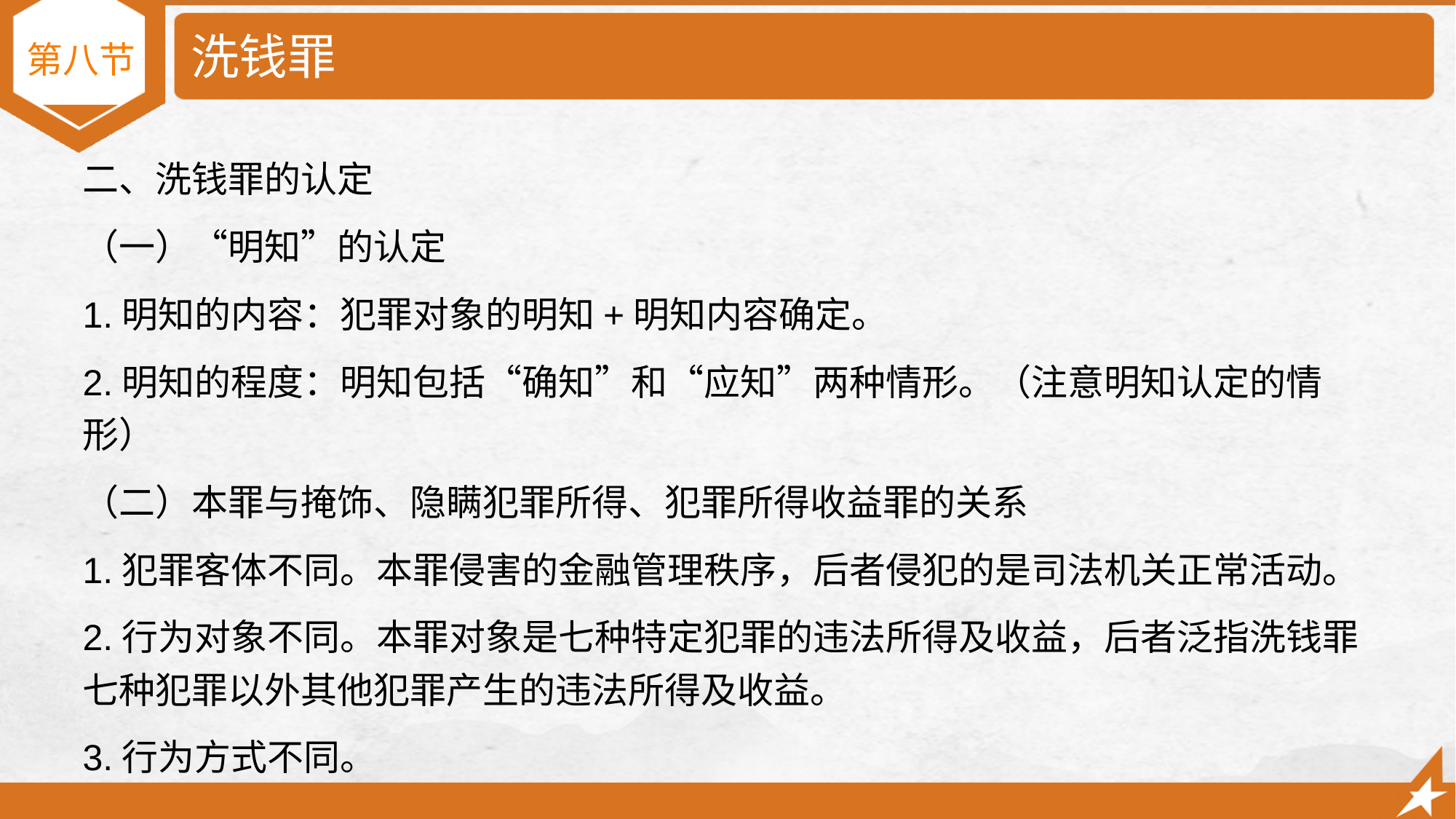

# 洗钱罪
第八节
二、洗钱罪的认定
（一）“明知”的认定
1.明知的内容：犯罪对象的明知+明知内容确定。
2.明知的程度：明知包括“确知”和“应知”两种情形。（注意明知认定的情形）
（二）本罪与掩饰、隐瞒犯罪所得、犯罪所得收益罪的关系
1.犯罪客体不同。本罪侵害的金融管理秩序，后者侵犯的是司法机关正常活动。
2.行为对象不同。本罪对象是七种特定犯罪的违法所得及收益，后者泛指洗钱罪七种犯罪以外其他犯罪产生的违法所得及收益。
3.行为方式不同。